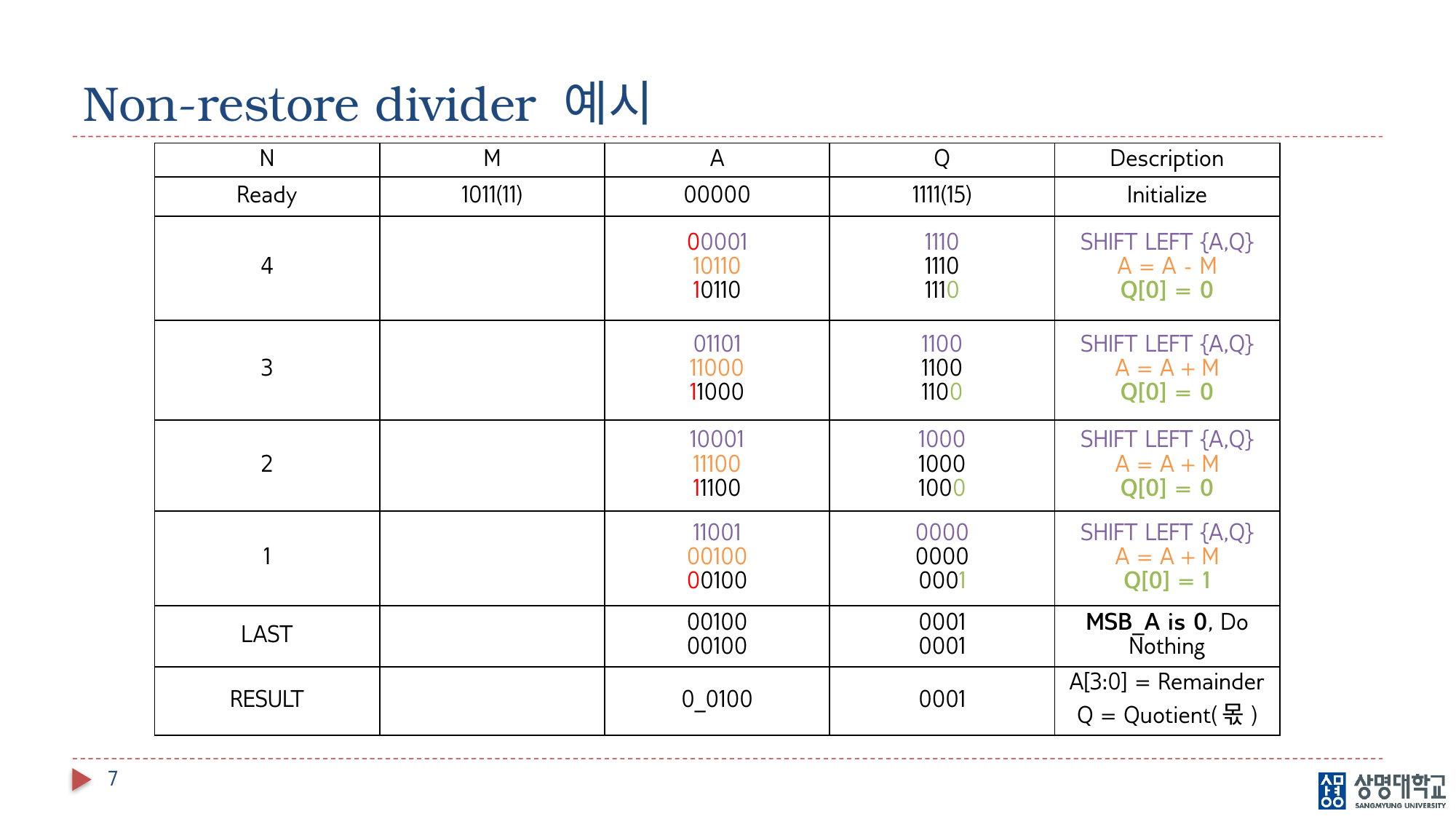

# Non-restore divider 예시
| N | M | A | Q | Description |
| --- | --- | --- | --- | --- |
| Ready | 1011(11) | 00000 | 1111(15) | Initialize |
| 4 |  | 00001 10110 10110 | 1110 1110 1110 | SHIFT LEFT {A,Q} A = A - M Q[0] = 0 |
| 3 |  | 01101 11000 11000 | 1100 1100 1100 | SHIFT LEFT {A,Q} A = A + M Q[0] = 0 |
| 2 |  | 10001 11100 11100 | 1000 1000 1000 | SHIFT LEFT {A,Q} A = A + M Q[0] = 0 |
| 1 |  | 11001 00100 00100 | 0000 0000 0001 | SHIFT LEFT {A,Q} A = A + M Q[0] = 1 |
| LAST |  | 00100 00100 | 0001 0001 | MSB\_A is 0, Do Nothing |
| RESULT |  | 0\_0100 | 0001 | A[3:0] = Remainder Q = Quotient(몫) |

7